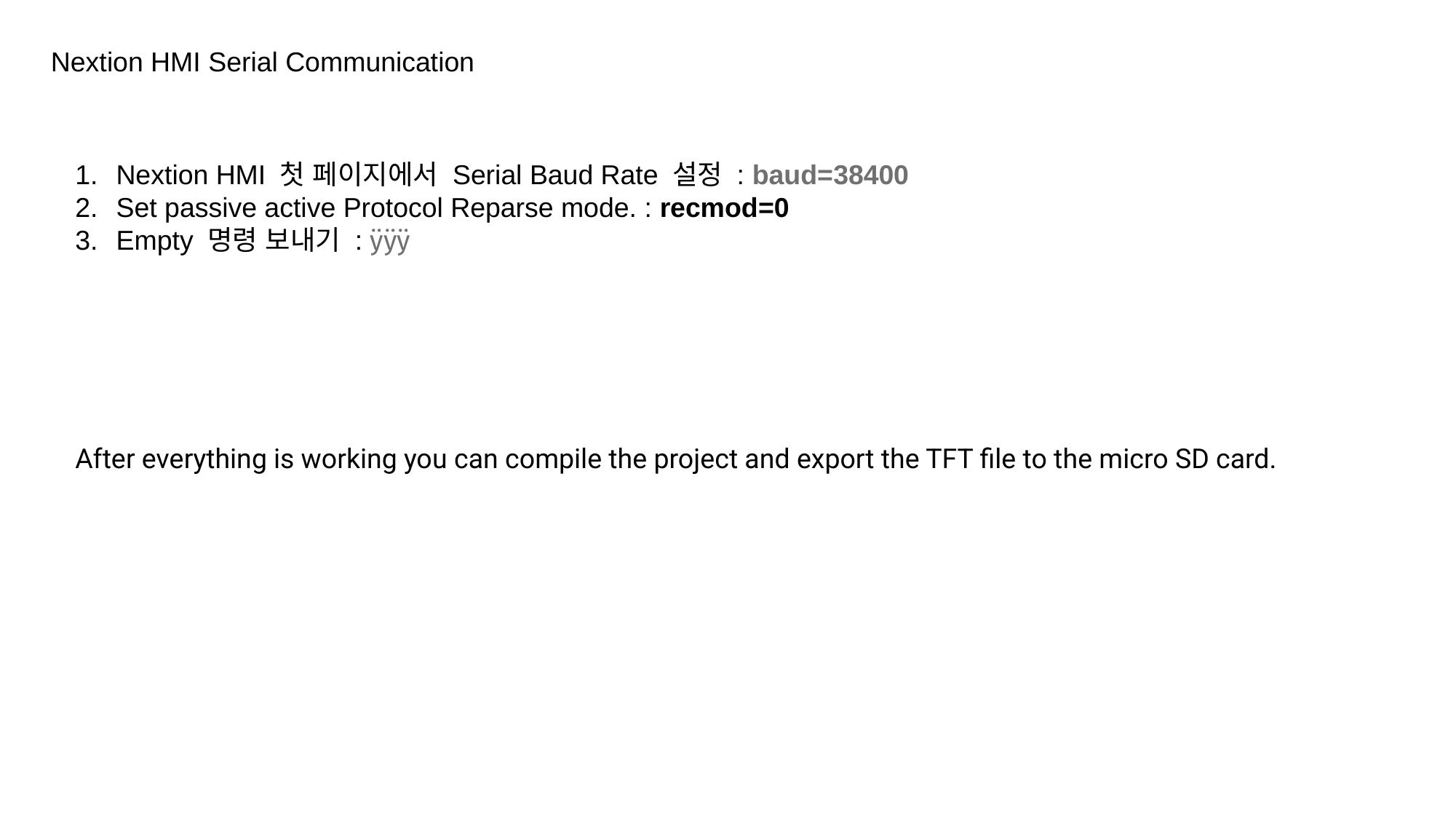

Nextion HMI Serial Communication
Nextion HMI 첫 페이지에서 Serial Baud Rate 설정 : baud=38400
Set passive active Protocol Reparse mode. : recmod=0
Empty 명령 보내기 : ÿÿÿ

After everything is working you can compile the project and export the TFT file to the micro SD card.